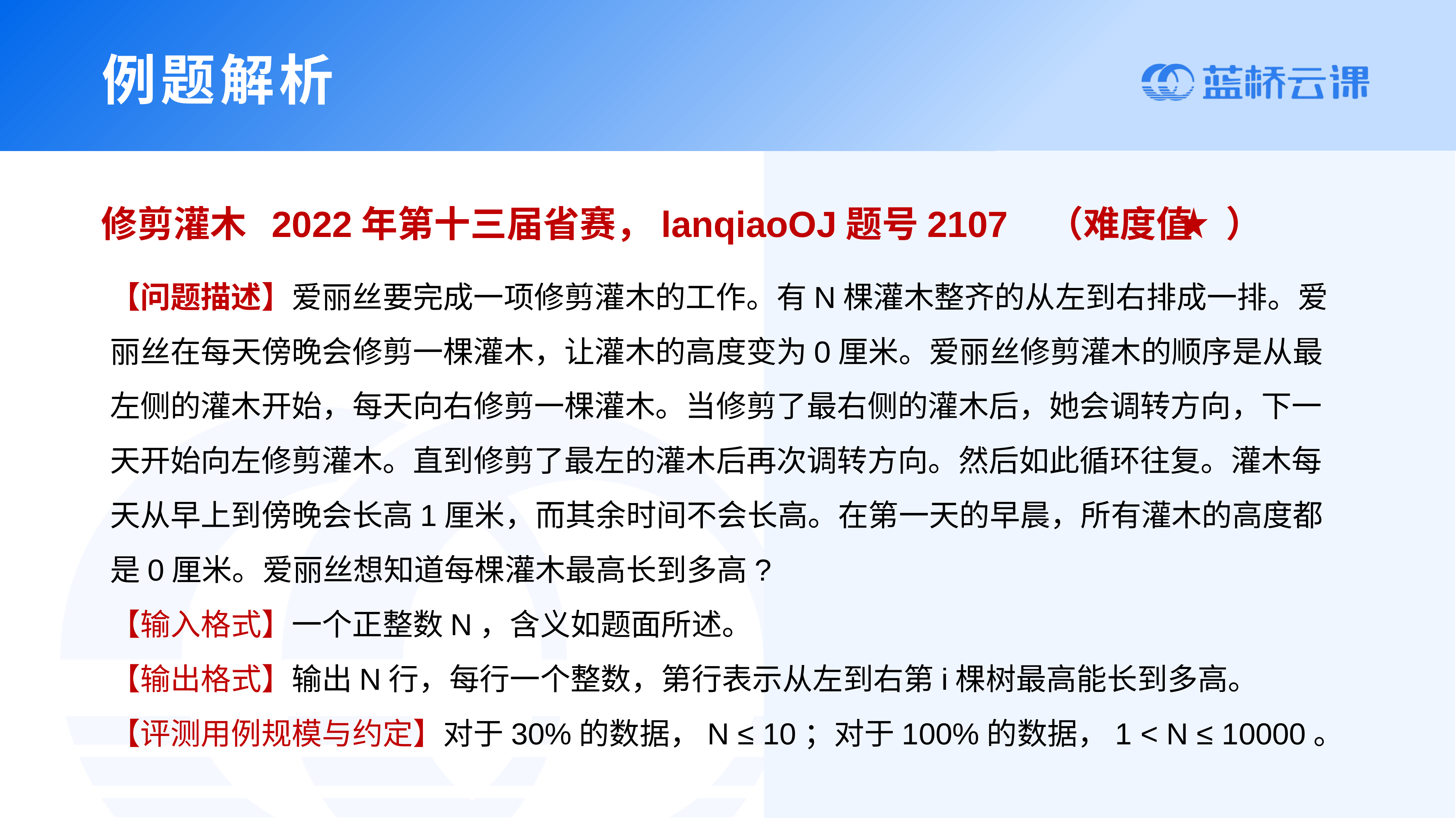

例题解析
修剪灌木  2022年第十三届省赛，lanqiaoOJ题号2107   （难度值    ）

【问题描述】爱丽丝要完成一项修剪灌木的工作。有N棵灌木整齐的从左到右排成一排。爱丽丝在每天傍晚会修剪一棵灌木，让灌木的高度变为0厘米。爱丽丝修剪灌木的顺序是从最左侧的灌木开始，每天向右修剪一棵灌木。当修剪了最右侧的灌木后，她会调转方向，下一天开始向左修剪灌木。直到修剪了最左的灌木后再次调转方向。然后如此循环往复。灌木每天从早上到傍晚会长高1厘米，而其余时间不会长高。在第一天的早晨，所有灌木的高度都是0厘米。爱丽丝想知道每棵灌木最高长到多高?
【输入格式】一个正整数N，含义如题面所述。
【输出格式】输出N行，每行一个整数，第行表示从左到右第i棵树最高能长到多高。
【评测用例规模与约定】对于30%的数据，N ≤ 10；对于100%的数据，1 < N ≤ 10000。